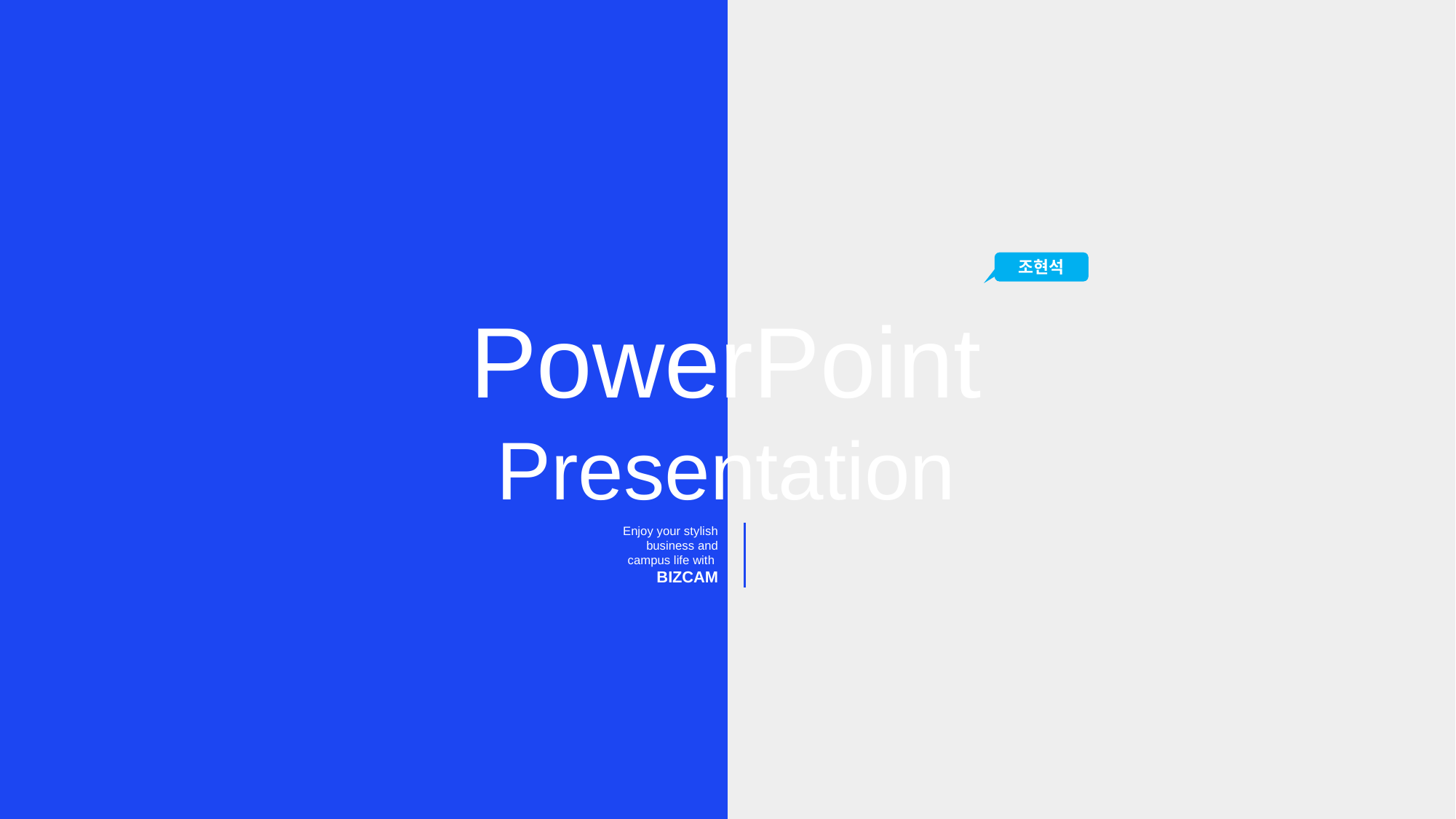

조현석
PowerPoint
Presentation
Enjoy your stylish business and campus life with
BIZCAM